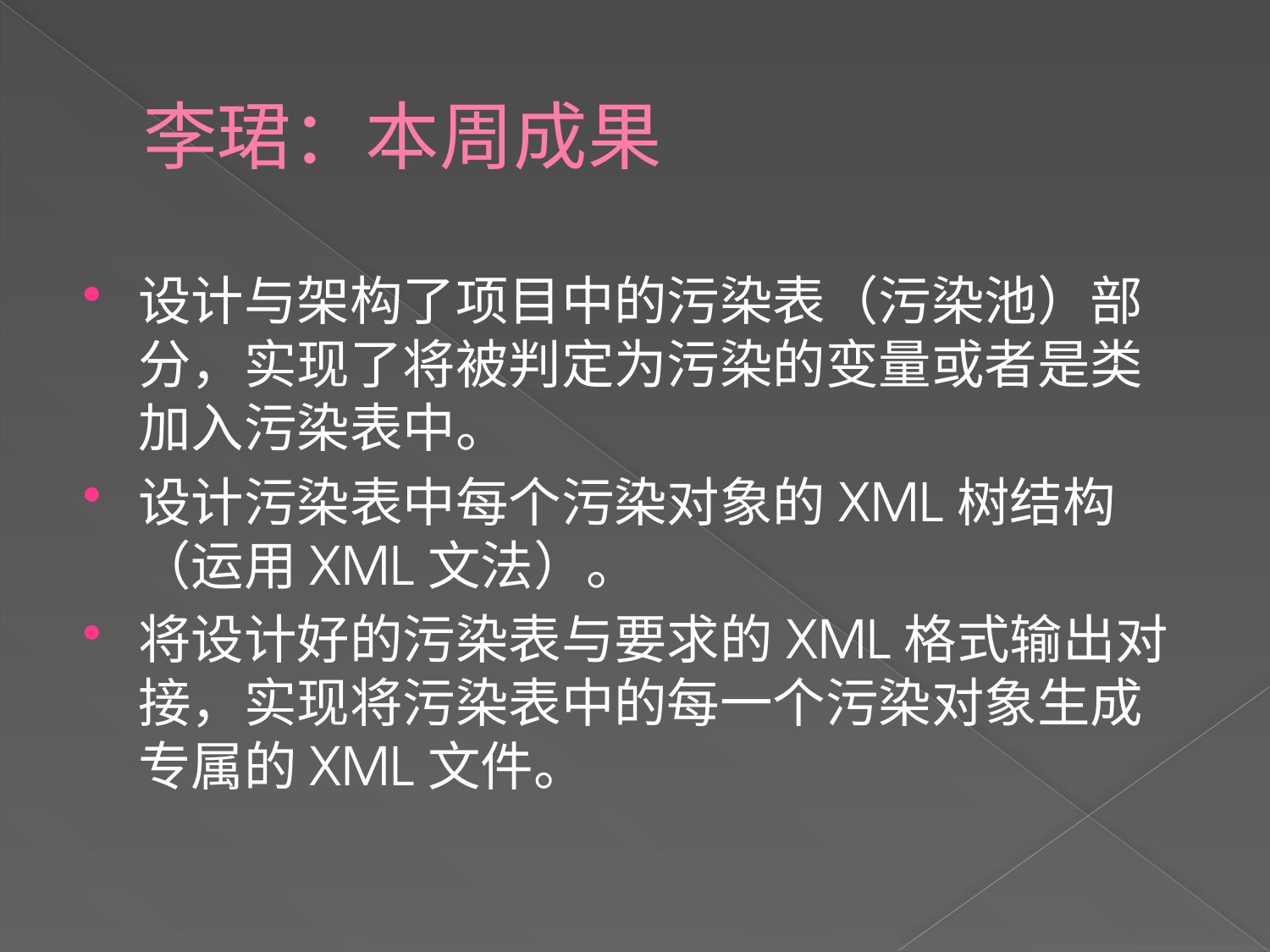

# 李珺：本周成果
设计与架构了项目中的污染表（污染池）部分，实现了将被判定为污染的变量或者是类加入污染表中。
设计污染表中每个污染对象的XML树结构
（运用XML文法）。
将设计好的污染表与要求的XML格式输出对接，实现将污染表中的每一个污染对象生成专属的XML文件。